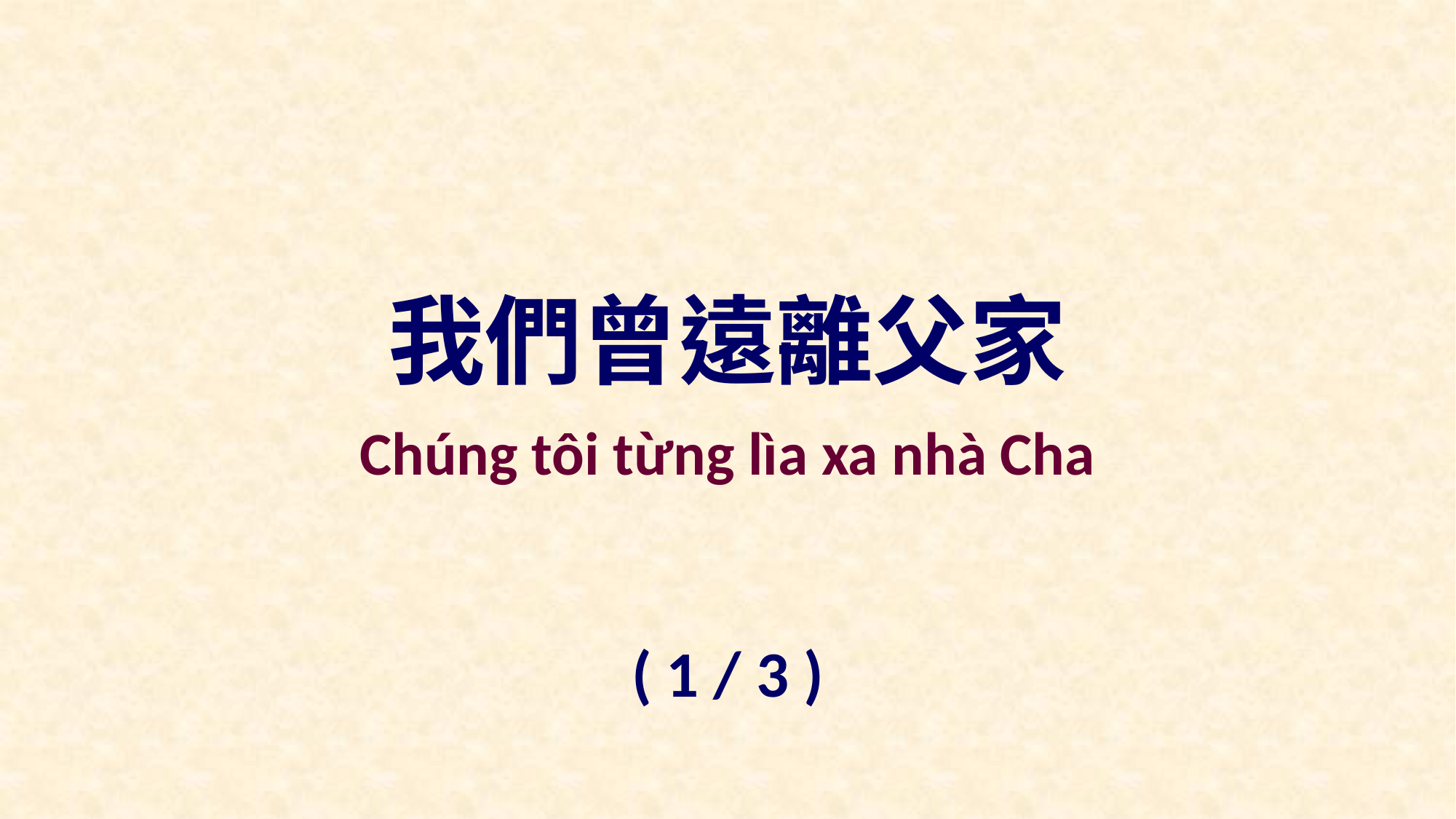

我們曾遠離父家
Chúng tôi từng lìa xa nhà Cha
( 1 / 3 )